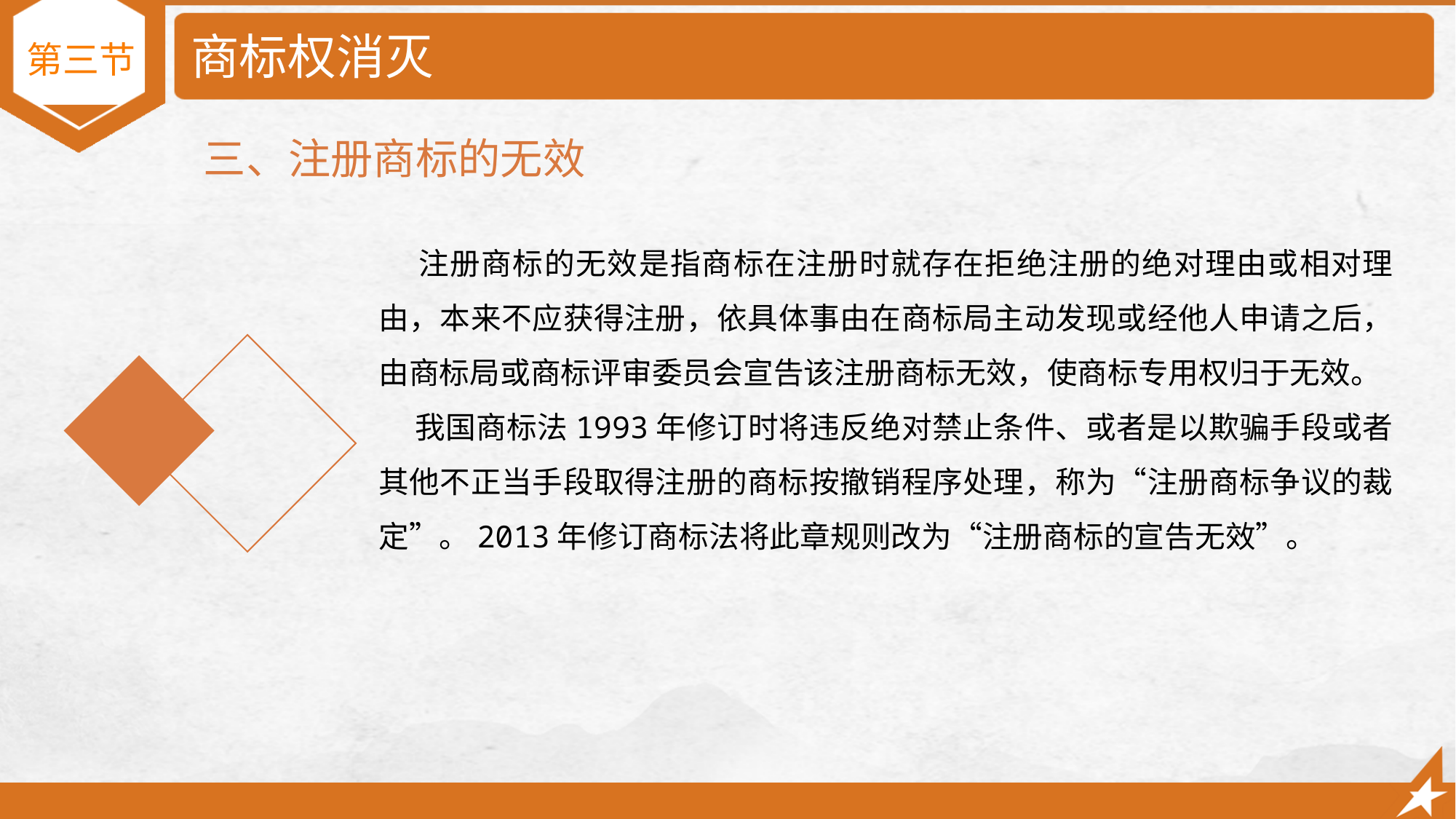

# 商标权消灭
第三节
三、注册商标的无效
    注册商标的无效是指商标在注册时就存在拒绝注册的绝对理由或相对理由，本来不应获得注册，依具体事由在商标局主动发现或经他人申请之后，由商标局或商标评审委员会宣告该注册商标无效，使商标专用权归于无效。
    我国商标法1993年修订时将违反绝对禁止条件、或者是以欺骗手段或者其他不正当手段取得注册的商标按撤销程序处理，称为“注册商标争议的裁定”。2013年修订商标法将此章规则改为“注册商标的宣告无效”。